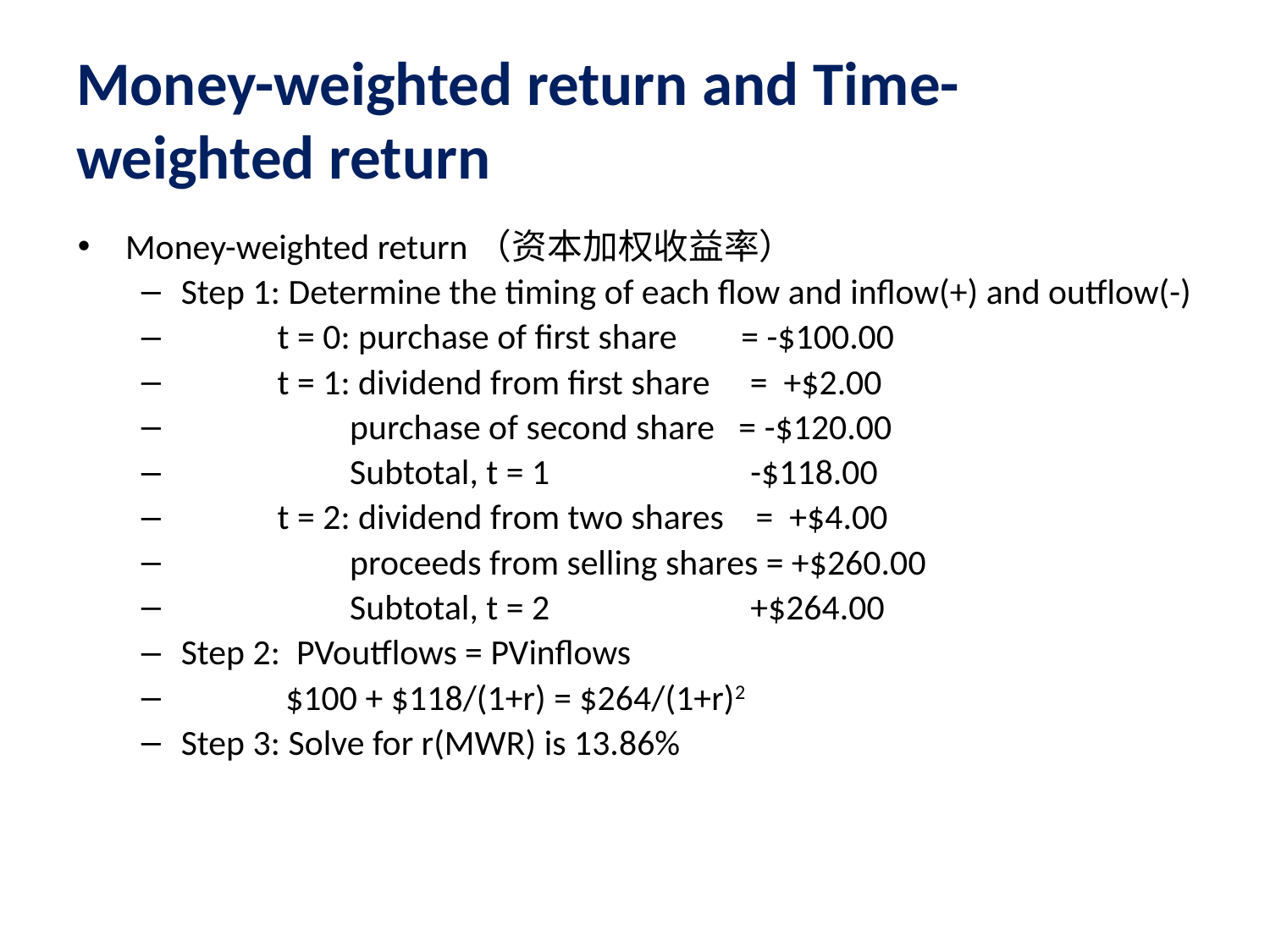

Money-weighted return and Time-weighted return
Money-weighted return（资本加权收益率）
Step 1: Determine the timing of each flow and inflow(+) and outflow(-)
            t = 0: purchase of first share        = -$100.00
            t = 1: dividend from first share     =  +$2.00
                     purchase of second share   = -$120.00
                     Subtotal, t = 1                         -$118.00
            t = 2: dividend from two shares    =  +$4.00
                     proceeds from selling shares = +$260.00
                     Subtotal, t = 2                         +$264.00
Step 2:  PVoutflows = PVinflows
             $100 + $118/(1+r) = $264/(1+r)2
Step 3: Solve for r(MWR) is 13.86%